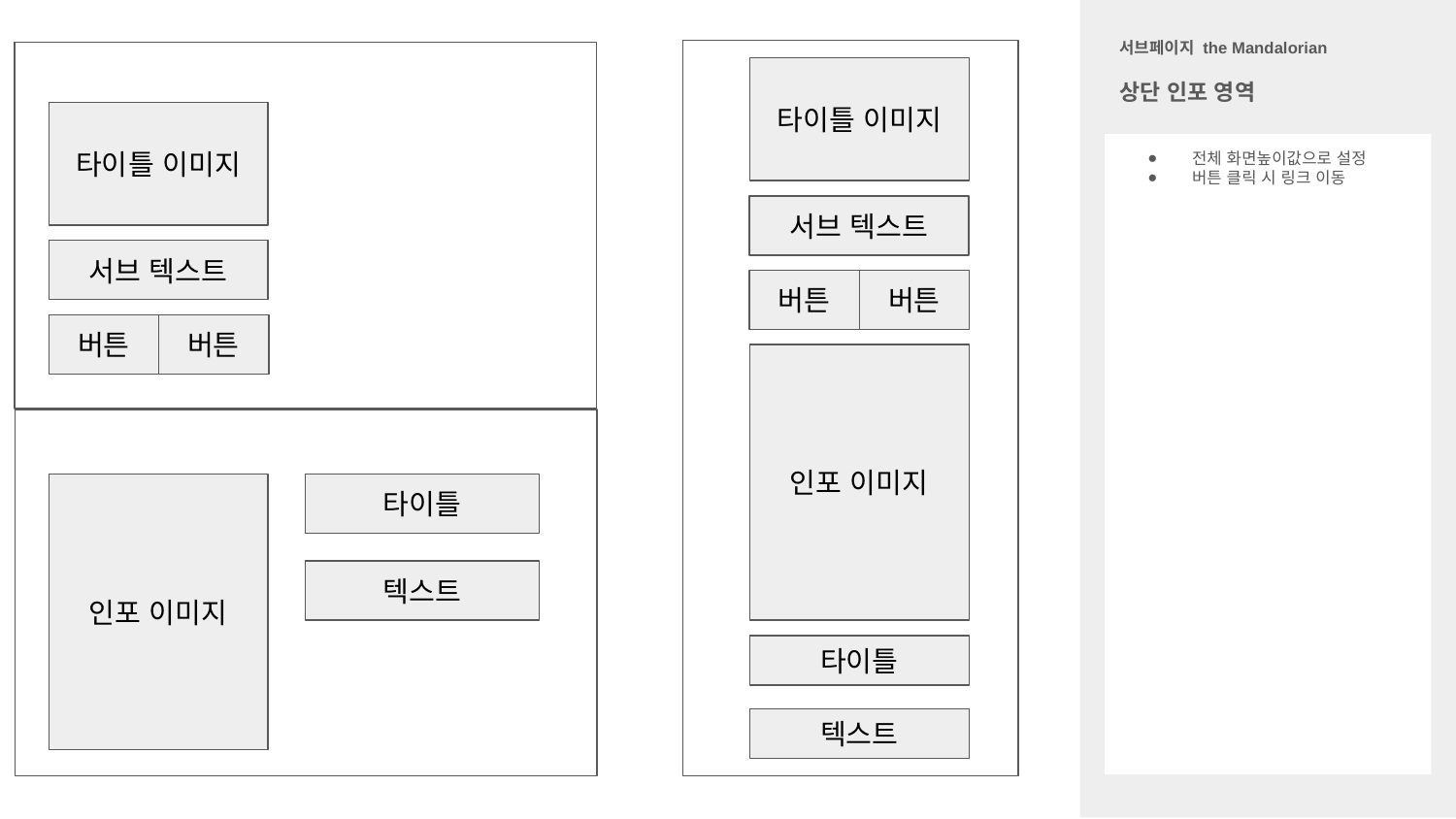

서브페이지 the Mandalorian

타이틀 이미지
상단 인포 영역
타이틀 이미지
전체 화면높이값으로 설정
버튼 클릭 시 링크 이동
서브 텍스트
서브 텍스트
버튼
버튼
버튼
버튼
인포 이미지

인포 이미지
타이틀
텍스트
타이틀
텍스트